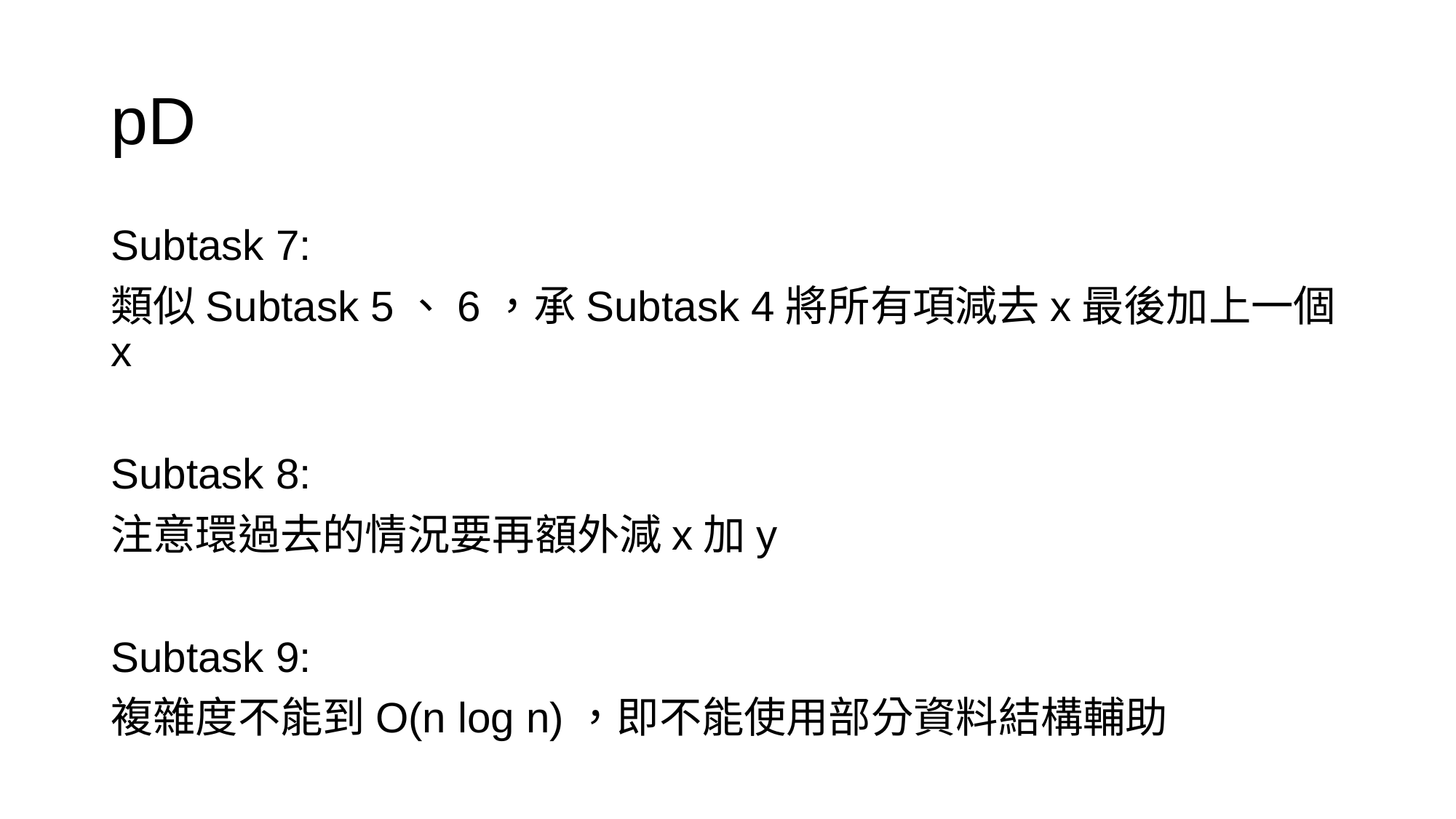

# pD
Subtask 7:
類似Subtask 5、6，承Subtask 4將所有項減去x最後加上一個x

Subtask 8:
注意環過去的情況要再額外減x加y

Subtask 9:
複雜度不能到O(n log n)，即不能使用部分資料結構輔助